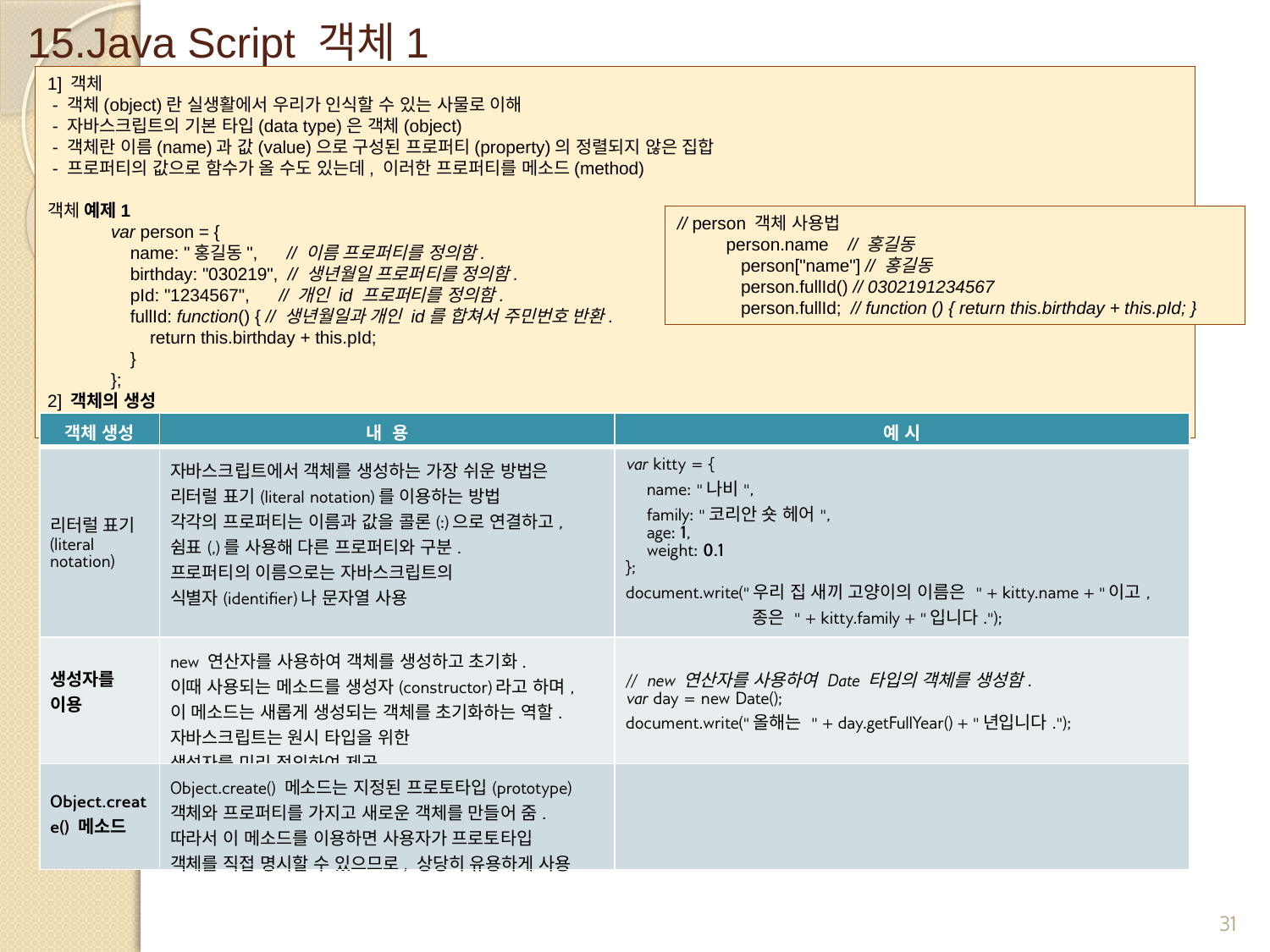

# 15.Java Script 객체1
1] 객체
 - 객체(object)란 실생활에서 우리가 인식할 수 있는 사물로 이해
 - 자바스크립트의 기본 타입(data type)은 객체(object)
 - 객체란 이름(name)과 값(value)으로 구성된 프로퍼티(property)의 정렬되지 않은 집합
 - 프로퍼티의 값으로 함수가 올 수도 있는데, 이러한 프로퍼티를 메소드(method)

객체 예제1
var person = {
    name: "홍길동",      // 이름 프로퍼티를 정의함.
    birthday: "030219",  // 생년월일 프로퍼티를 정의함.
    pId: "1234567",      // 개인 id 프로퍼티를 정의함.
    fullId: function() { // 생년월일과 개인 id를 합쳐서 주민번호 반환.
        return this.birthday + this.pId;
    }
};
2] 객체의 생성

// person 객체 사용법
          person.name    // 홍길동
person["name"] // 홍길동
person.fullId() // 0302191234567
person.fullId;  // function () { return this.birthday + this.pId; }
| 객체 생성 | 내 용 | 예 시 |
| --- | --- | --- |
| 리터럴 표기(literal notation) | 자바스크립트에서 객체를 생성하는 가장 쉬운 방법은  리터럴 표기(literal notation)를 이용하는 방법 각각의 프로퍼티는 이름과 값을 콜론(:)으로 연결하고, 쉼표(,)를 사용해 다른 프로퍼티와 구분. 프로퍼티의 이름으로는 자바스크립트의 식별자(identifier)나 문자열 사용 | var kitty = {     name: "나비",     family: "코리안 숏 헤어",     age: 1,     weight: 0.1 }; document.write("우리 집 새끼 고양이의 이름은 " + kitty.name + "이고, 종은 " + kitty.family + "입니다."); |
| 생성자를 이용 | new 연산자를 사용하여 객체를 생성하고 초기화. 이때 사용되는 메소드를 생성자(constructor)라고 하며, 이 메소드는 새롭게 생성되는 객체를 초기화하는 역할. 자바스크립트는 원시 타입을 위한  생성자를 미리 정의하여 제공 | // new 연산자를 사용하여 Date 타입의 객체를 생성함. var day = new Date();  document.write("올해는 " + day.getFullYear() + "년입니다."); |
| Object.create() 메소드 | Object.create() 메소드는 지정된 프로토타입(prototype)  객체와 프로퍼티를 가지고 새로운 객체를 만들어 줌. 따라서 이 메소드를 이용하면 사용자가 프로토타입 객체를 직접 명시할 수 있으므로, 상당히 유용하게 사용 |  |
31